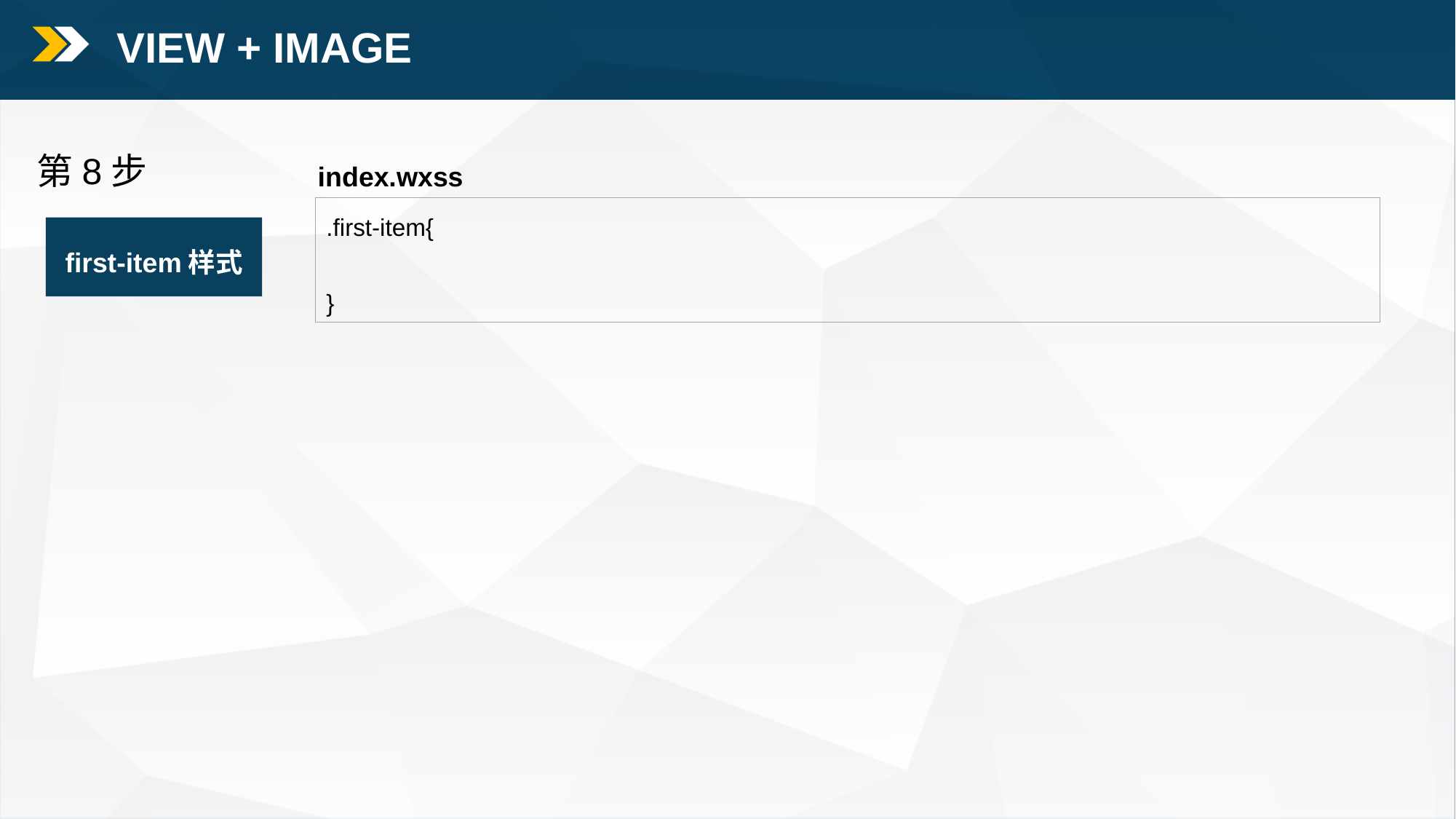

VIEW + IMAGE

第8步
index.wxss
.first-item{

}

first-item样式